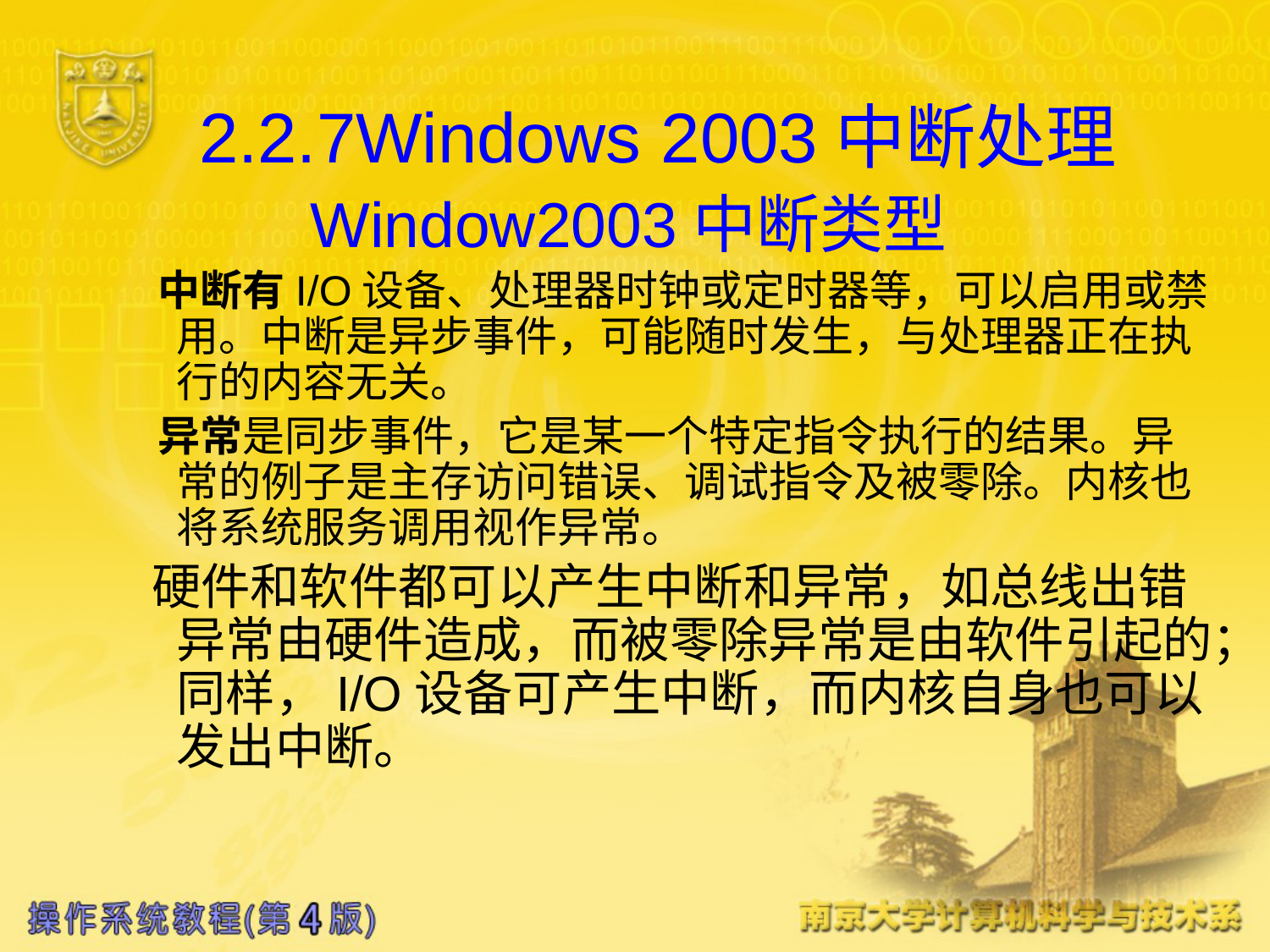

# 2.2.7Windows 2003中断处理
             Window2003中断类型
  中断有I/O设备、处理器时钟或定时器等，可以启用或禁用。中断是异步事件，可能随时发生，与处理器正在执行的内容无关。
  异常是同步事件，它是某一个特定指令执行的结果。异常的例子是主存访问错误、调试指令及被零除。内核也将系统服务调用视作异常。
 硬件和软件都可以产生中断和异常，如总线出错异常由硬件造成，而被零除异常是由软件引起的；同样，I/O设备可产生中断，而内核自身也可以发出中断。